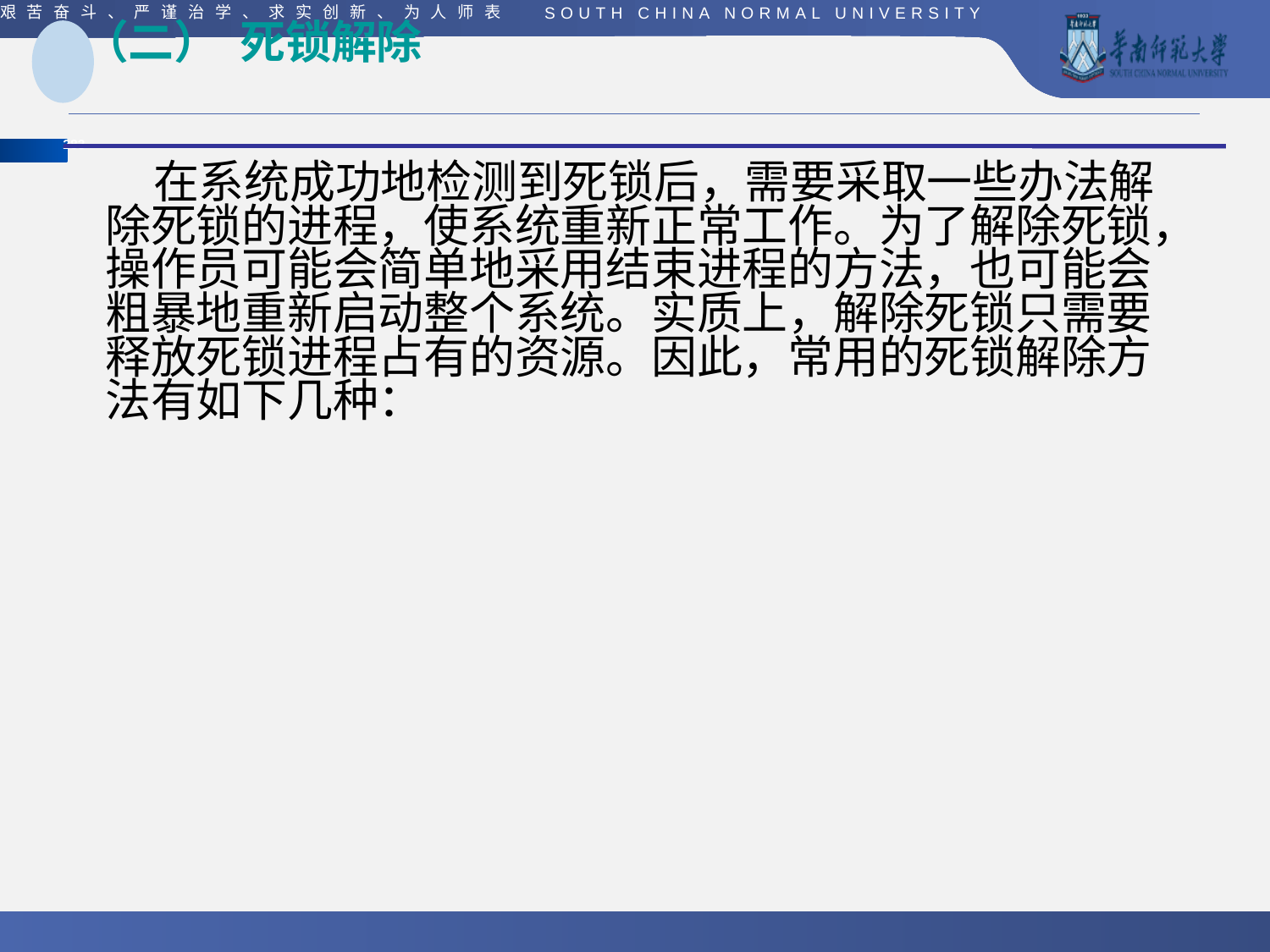

# （二）  死锁解除
      在系统成功地检测到死锁后，需要采取一些办法解除死锁的进程，使系统重新正常工作。为了解除死锁，操作员可能会简单地采用结束进程的方法，也可能会粗暴地重新启动整个系统。实质上，解除死锁只需要释放死锁进程占有的资源。因此，常用的死锁解除方法有如下几种：

283